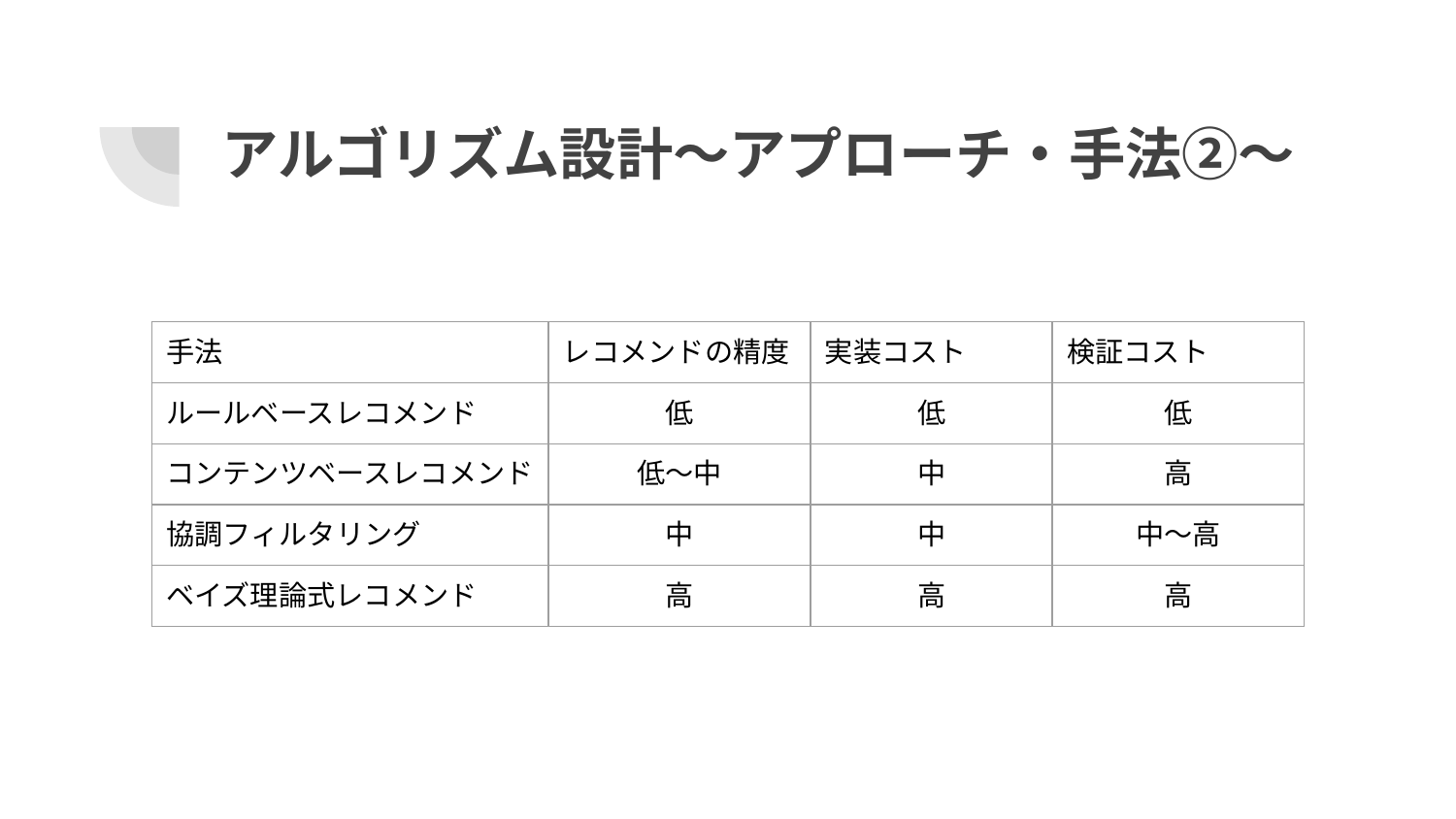

# アルゴリズム設計〜アプローチ・手法②〜
| 手法 | レコメンドの精度 | 実装コスト | 検証コスト |
| --- | --- | --- | --- |
| ルールベースレコメンド | 低 | 低 | 低 |
| コンテンツベースレコメンド | 低〜中 | 中 | 高 |
| 協調フィルタリング | 中 | 中 | 中〜高 |
| ベイズ理論式レコメンド | 高 | 高 | 高 |